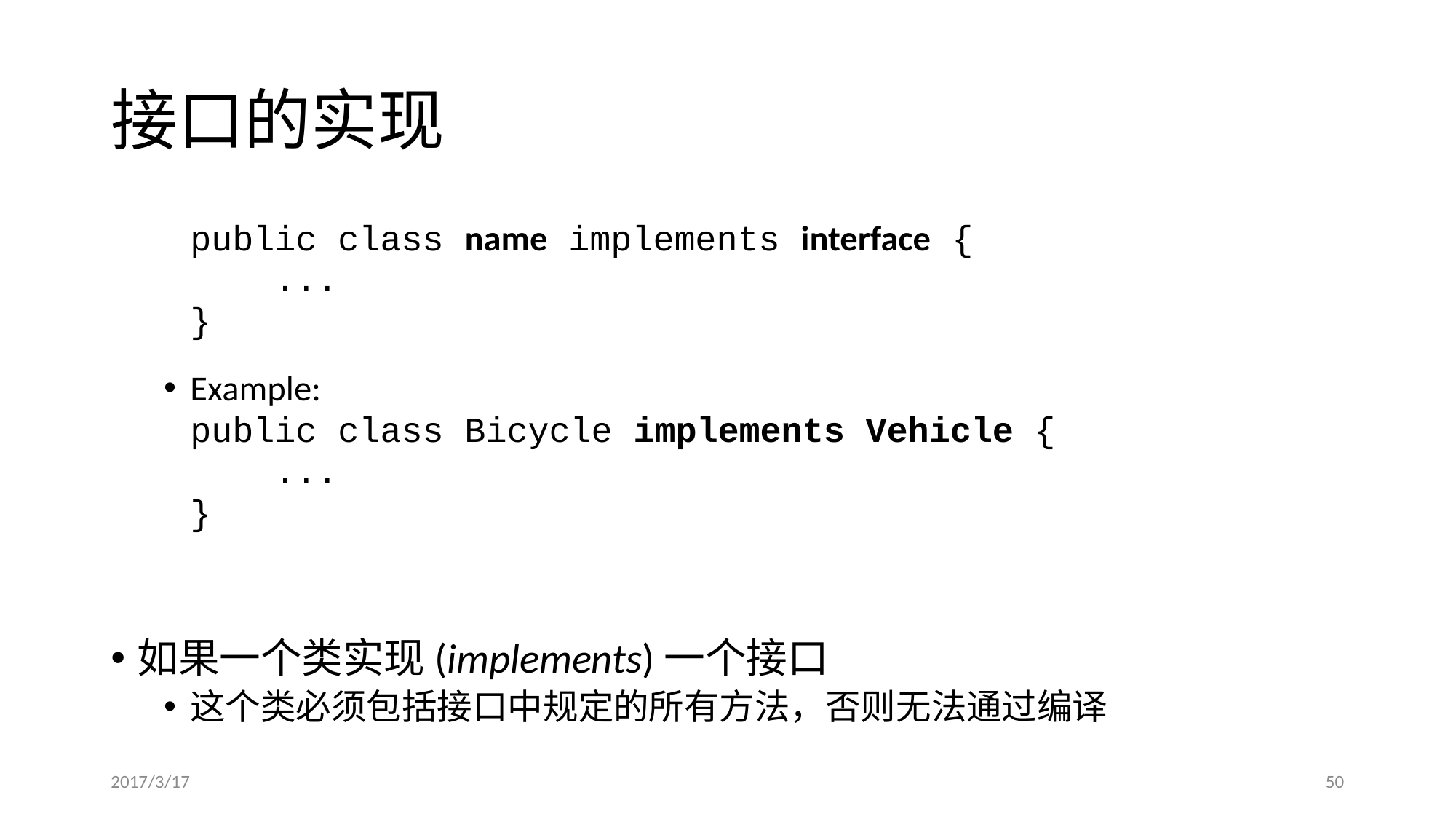

# 接口的实现
	public class name implements interface {
	    ...
	}

Example:
	public class Bicycle implements Vehicle {
	    ...
	}

如果一个类实现(implements)一个接口
这个类必须包括接口中规定的所有方法，否则无法通过编译
2017/3/17
50